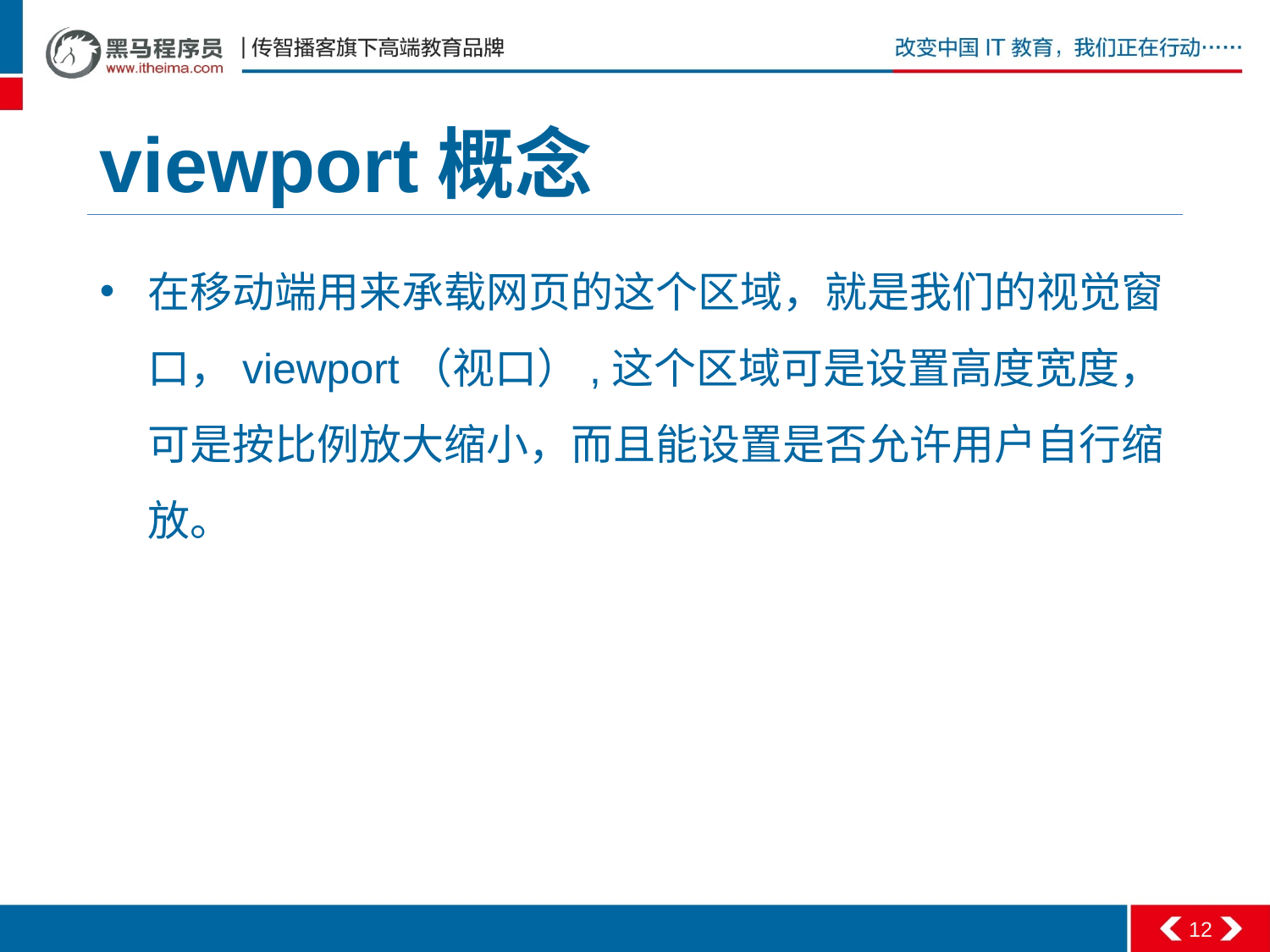

# viewport概念
在移动端用来承载网页的这个区域，就是我们的视觉窗口，viewport（视口）,这个区域可是设置高度宽度，可是按比例放大缩小，而且能设置是否允许用户自行缩放。
12